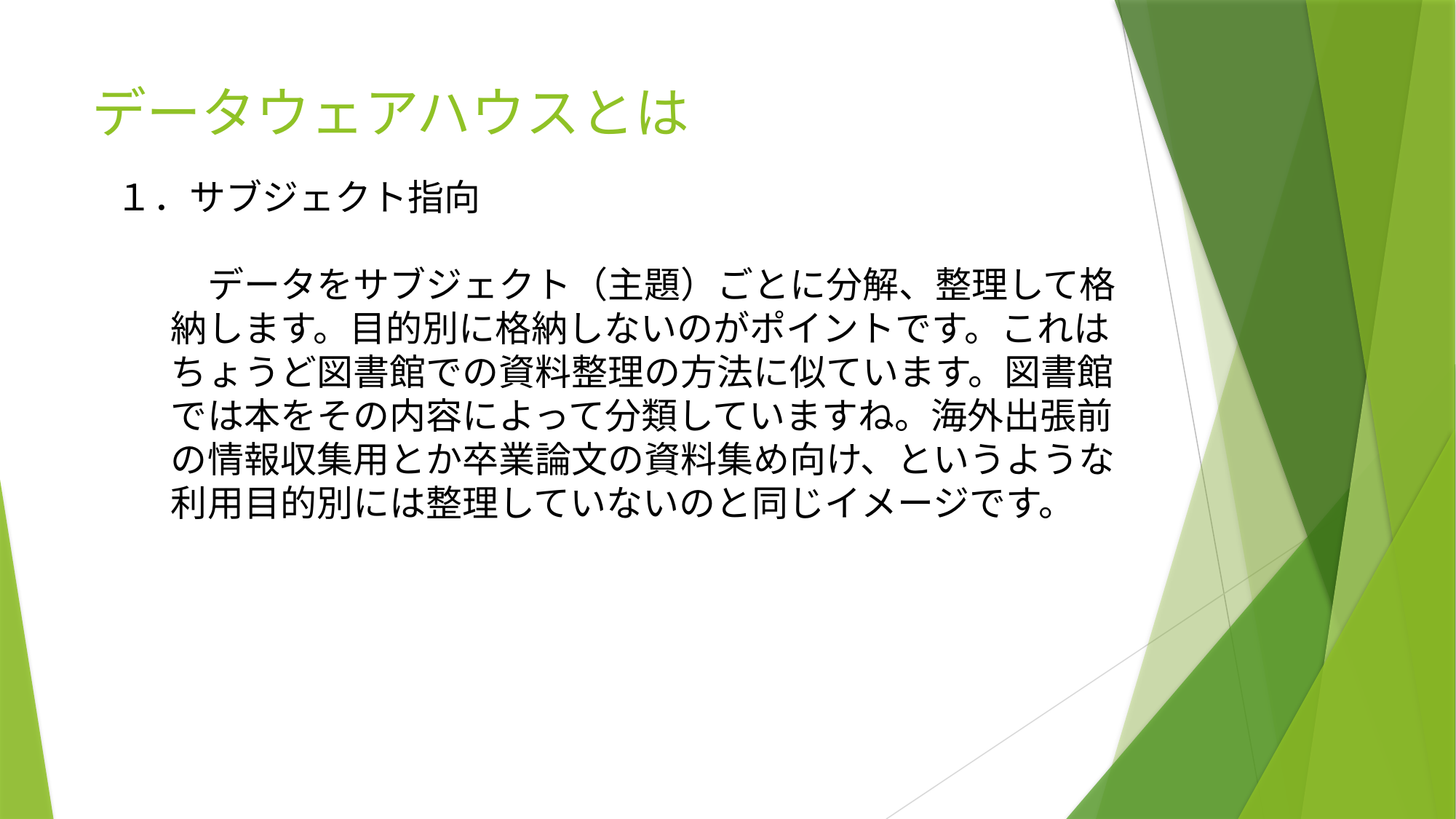

# データウェアハウスとは
１．サブジェクト指向

　データをサブジェクト（主題）ごとに分解、整理して格納します。目的別に格納しないのがポイントです。これはちょうど図書館での資料整理の方法に似ています。図書館では本をその内容によって分類していますね。海外出張前の情報収集用とか卒業論文の資料集め向け、というような利用目的別には整理していないのと同じイメージです。